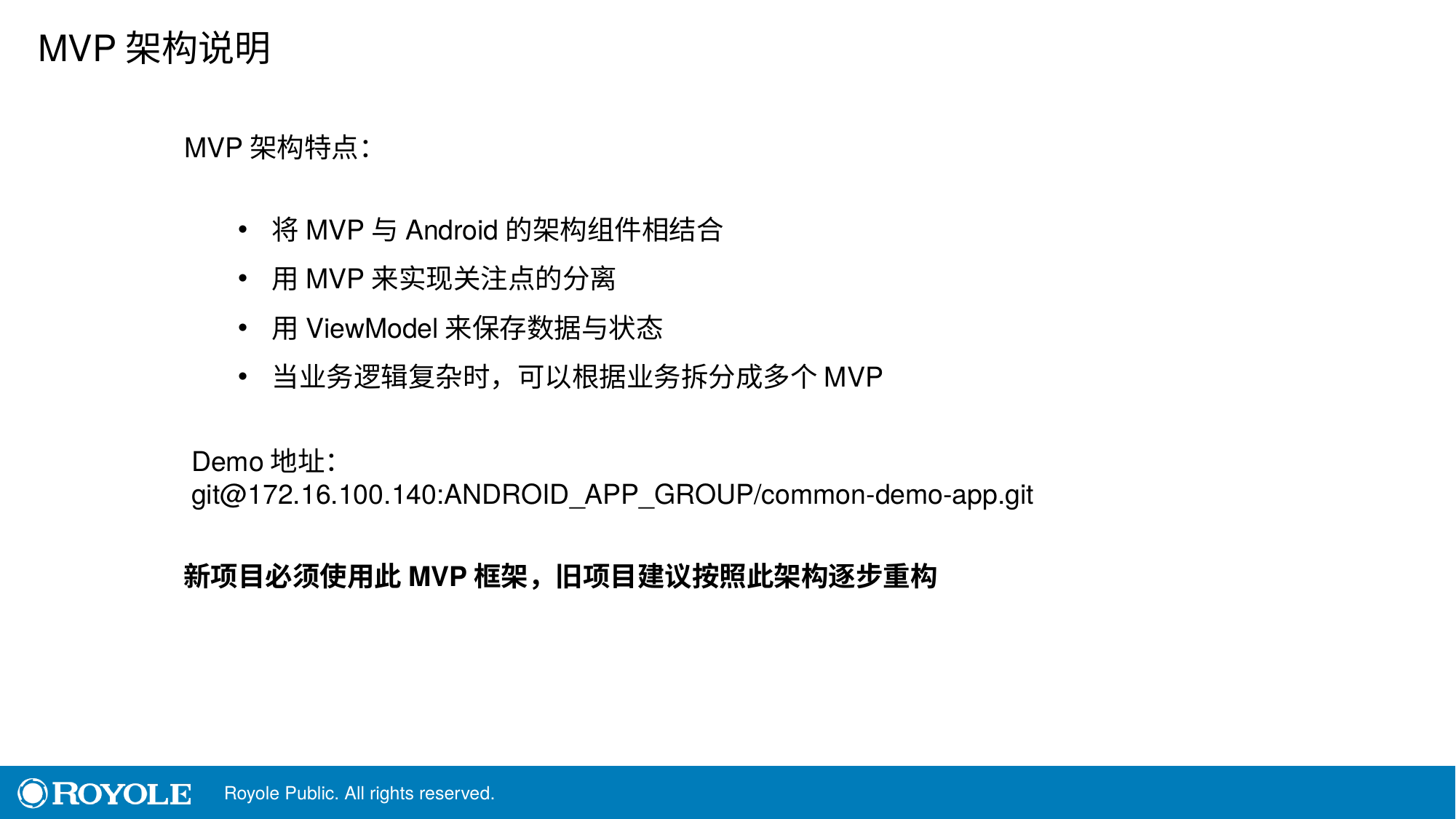

MVP架构说明
MVP架构特点：
将MVP与Android的架构组件相结合
用MVP来实现关注点的分离
用ViewModel来保存数据与状态
当业务逻辑复杂时，可以根据业务拆分成多个MVP
Demo地址：
git@172.16.100.140:ANDROID_APP_GROUP/common-demo-app.git
新项目必须使用此MVP框架，旧项目建议按照此架构逐步重构